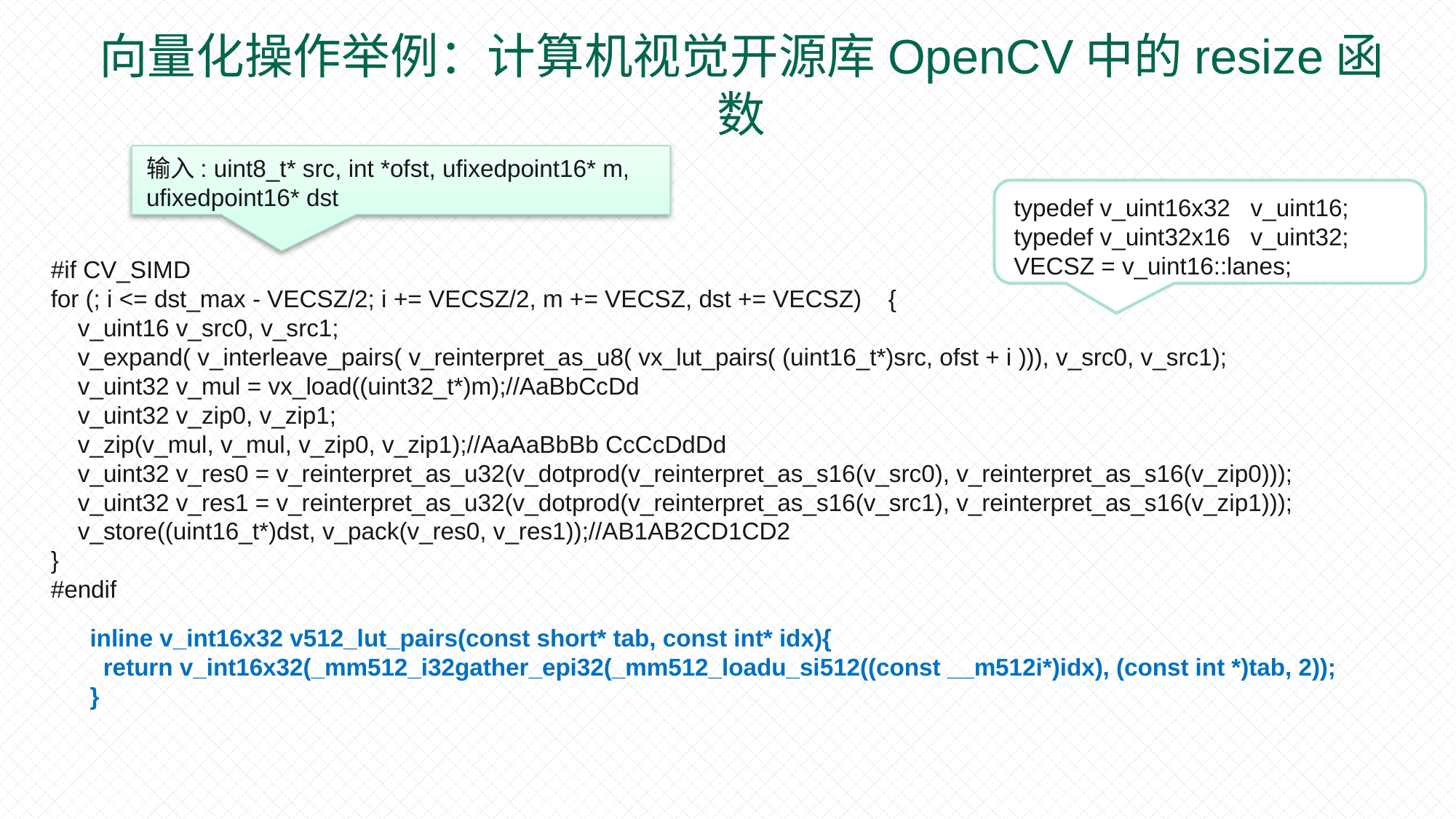

向量化操作举例：计算机视觉开源库OpenCV中的resize函数
输入: uint8_t* src, int *ofst, ufixedpoint16* m, ufixedpoint16* dst
typedef v_uint16x32   v_uint16;
typedef v_uint32x16   v_uint32;
VECSZ = v_uint16::lanes;
#if CV_SIMD
for (; i <= dst_max - VECSZ/2; i += VECSZ/2, m += VECSZ, dst += VECSZ)    {
    v_uint16 v_src0, v_src1;
    v_expand( v_interleave_pairs( v_reinterpret_as_u8( vx_lut_pairs( (uint16_t*)src, ofst + i ))), v_src0, v_src1);
    v_uint32 v_mul = vx_load((uint32_t*)m);//AaBbCcDd
    v_uint32 v_zip0, v_zip1;
    v_zip(v_mul, v_mul, v_zip0, v_zip1);//AaAaBbBb CcCcDdDd
    v_uint32 v_res0 = v_reinterpret_as_u32(v_dotprod(v_reinterpret_as_s16(v_src0), v_reinterpret_as_s16(v_zip0)));
    v_uint32 v_res1 = v_reinterpret_as_u32(v_dotprod(v_reinterpret_as_s16(v_src1), v_reinterpret_as_s16(v_zip1)));
    v_store((uint16_t*)dst, v_pack(v_res0, v_res1));//AB1AB2CD1CD2
}
#endif
inline v_int16x32 v512_lut_pairs(const short* tab, const int* idx){
  return v_int16x32(_mm512_i32gather_epi32(_mm512_loadu_si512((const __m512i*)idx), (const int *)tab, 2));
}